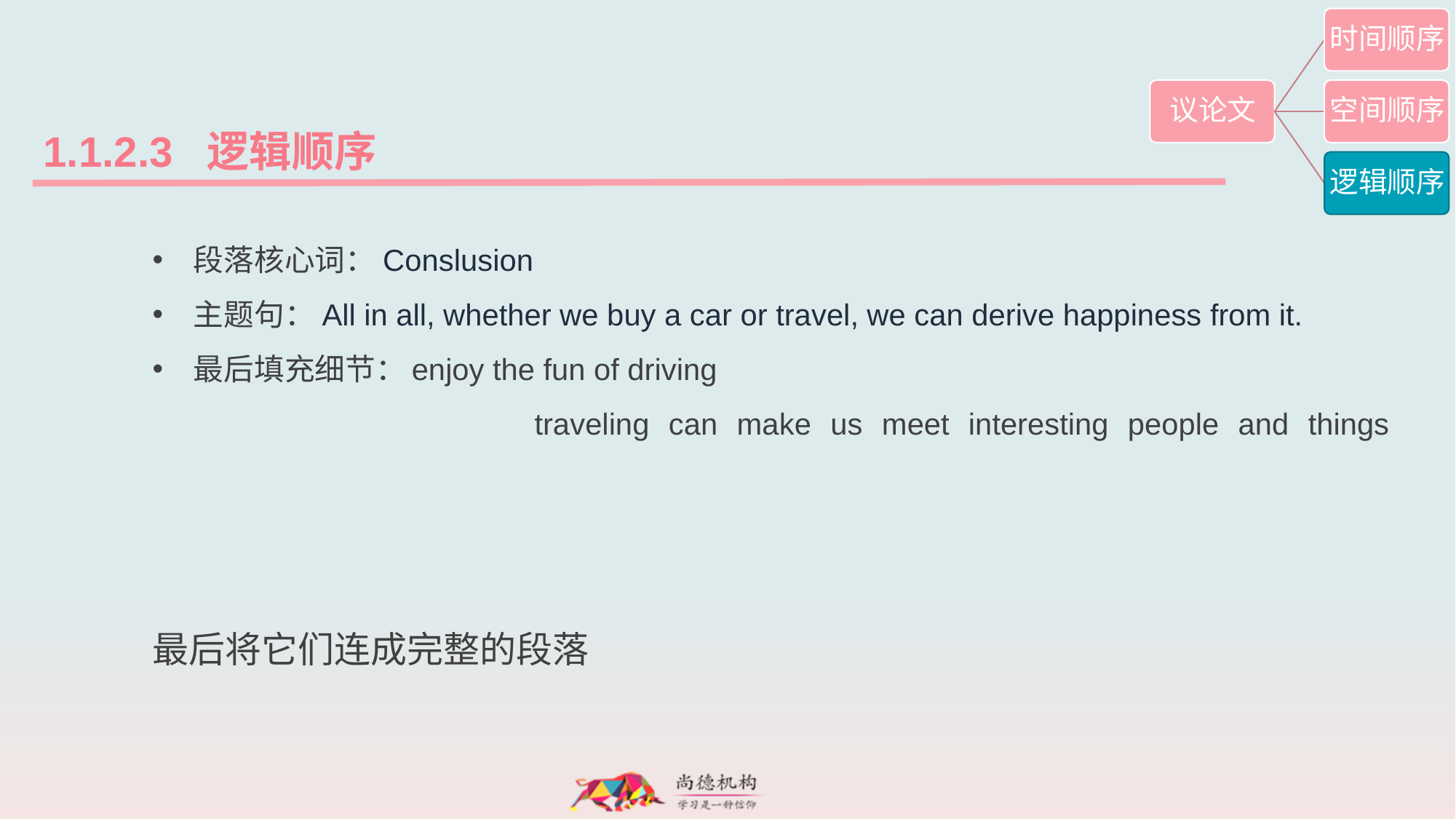

议论文

时间顺序

空间顺序

逻辑顺序
1.1.2.3  逻辑顺序
段落核心词：Conslusion
主题句：All in all, whether we buy a car or travel, we can derive happiness from it.
最后填充细节：	enjoy the fun of driving
			traveling can make us meet interesting people and things

	最后将它们连成完整的段落